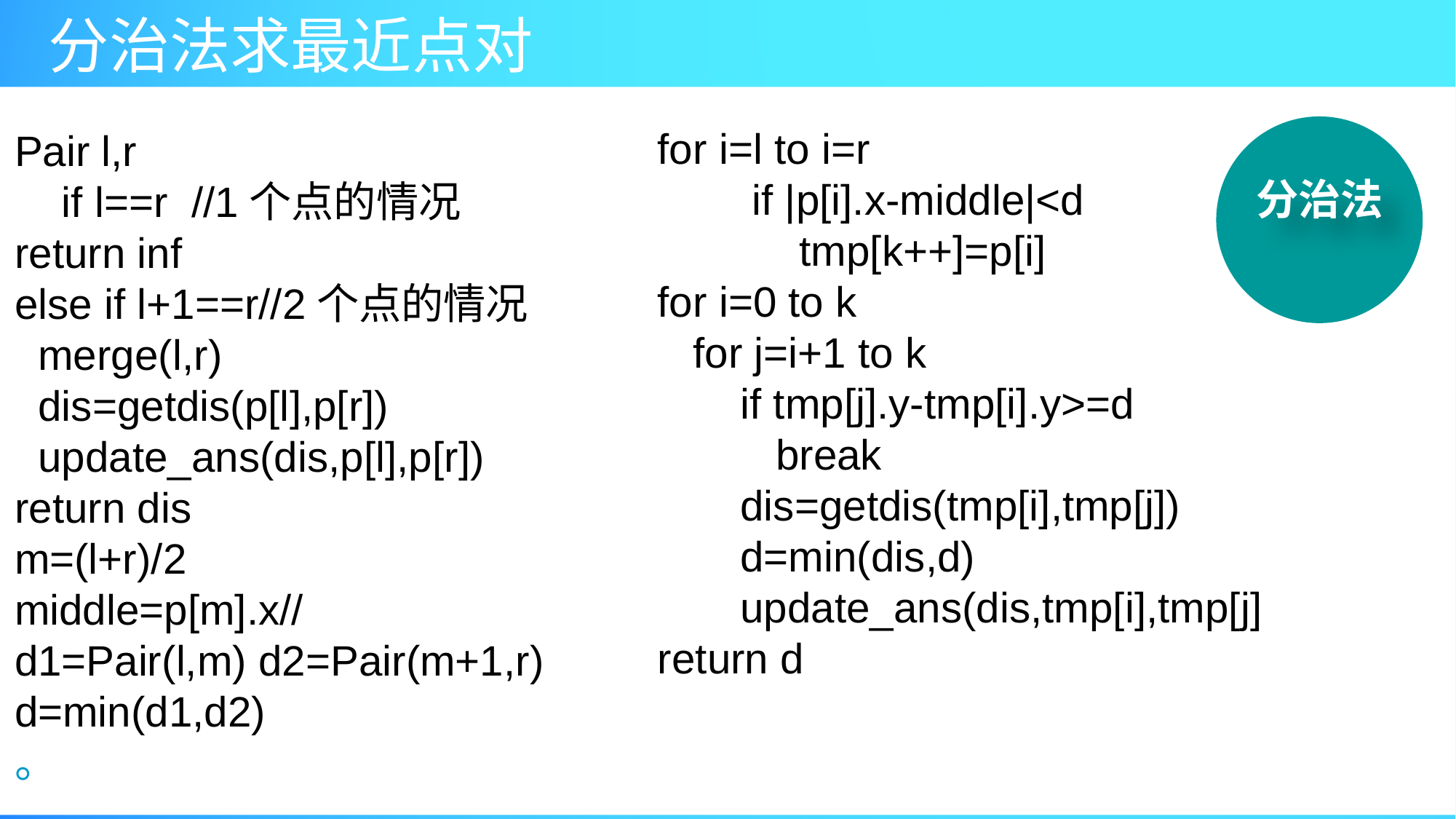

Pair l,r
    if l==r  //1个点的情况
return inf
else if l+1==r//2个点的情况
  merge(l,r)
  dis=getdis(p[l],p[r])
  update_ans(dis,p[l],p[r])
return dis
m=(l+r)/2
middle=p[m].x//
d1=Pair(l,m) d2=Pair(m+1,r)
d=min(d1,d2)
。
for i=l to i=r
        if |p[i].x-middle|<d
            tmp[k++]=p[i]
for i=0 to k
   for j=i+1 to k
       if tmp[j].y-tmp[i].y>=d
          break
       dis=getdis(tmp[i],tmp[j])
       d=min(dis,d)
       update_ans(dis,tmp[i],tmp[j]
return d

分治法